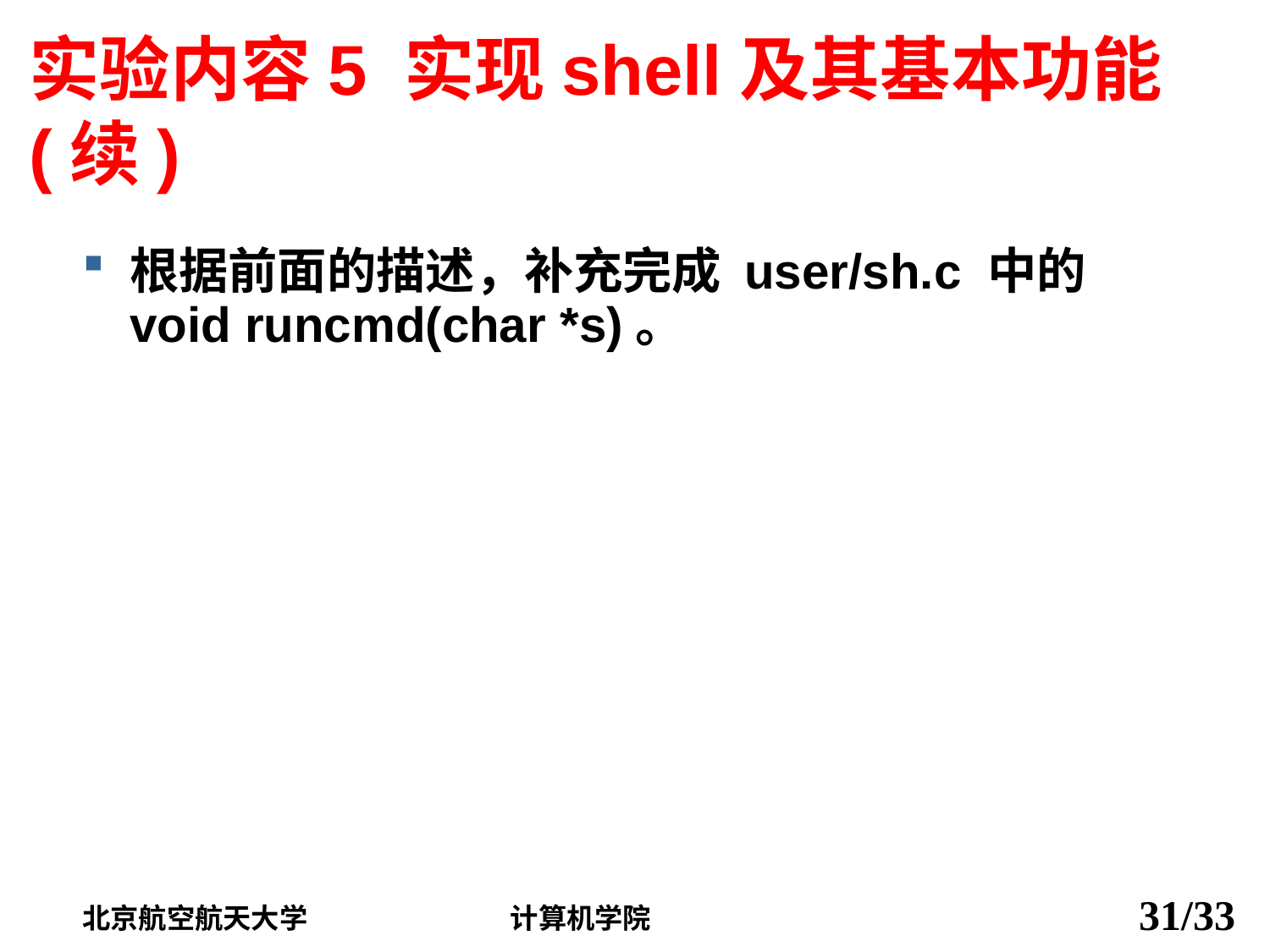

# 实验内容5 实现shell及其基本功能(续)
根据前面的描述，补充完成 user/sh.c 中的 void runcmd(char *s)。